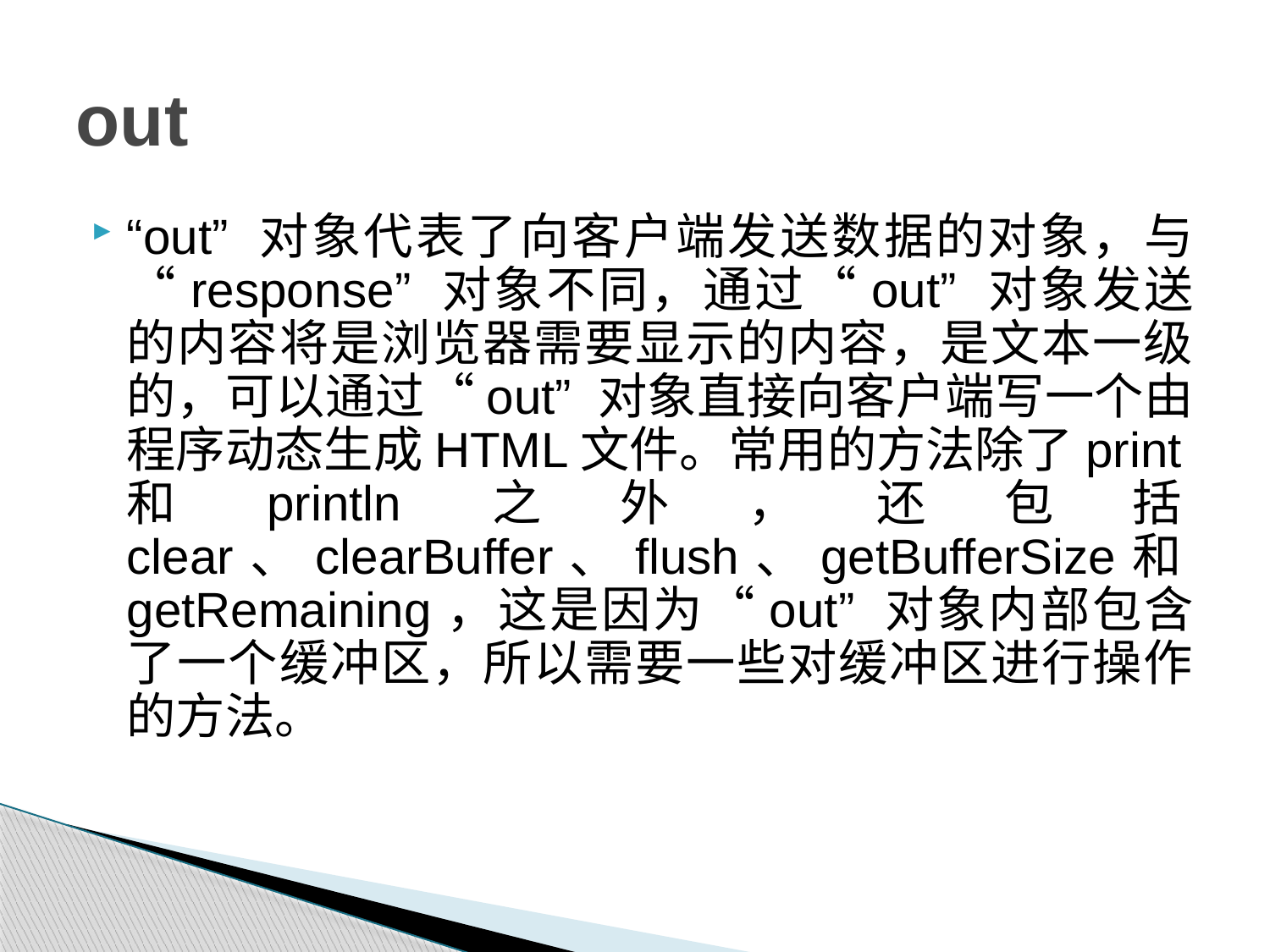

# out
“out” 对象代表了向客户端发送数据的对象，与“response” 对象不同，通过“out” 对象发送的内容将是浏览器需要显示的内容，是文本一级的，可以通过“out” 对象直接向客户端写一个由程序动态生成HTML文件。常用的方法除了print和println之外，还包括clear、clearBuffer、flush、getBufferSize和getRemaining，这是因为“out” 对象内部包含了一个缓冲区，所以需要一些对缓冲区进行操作的方法。